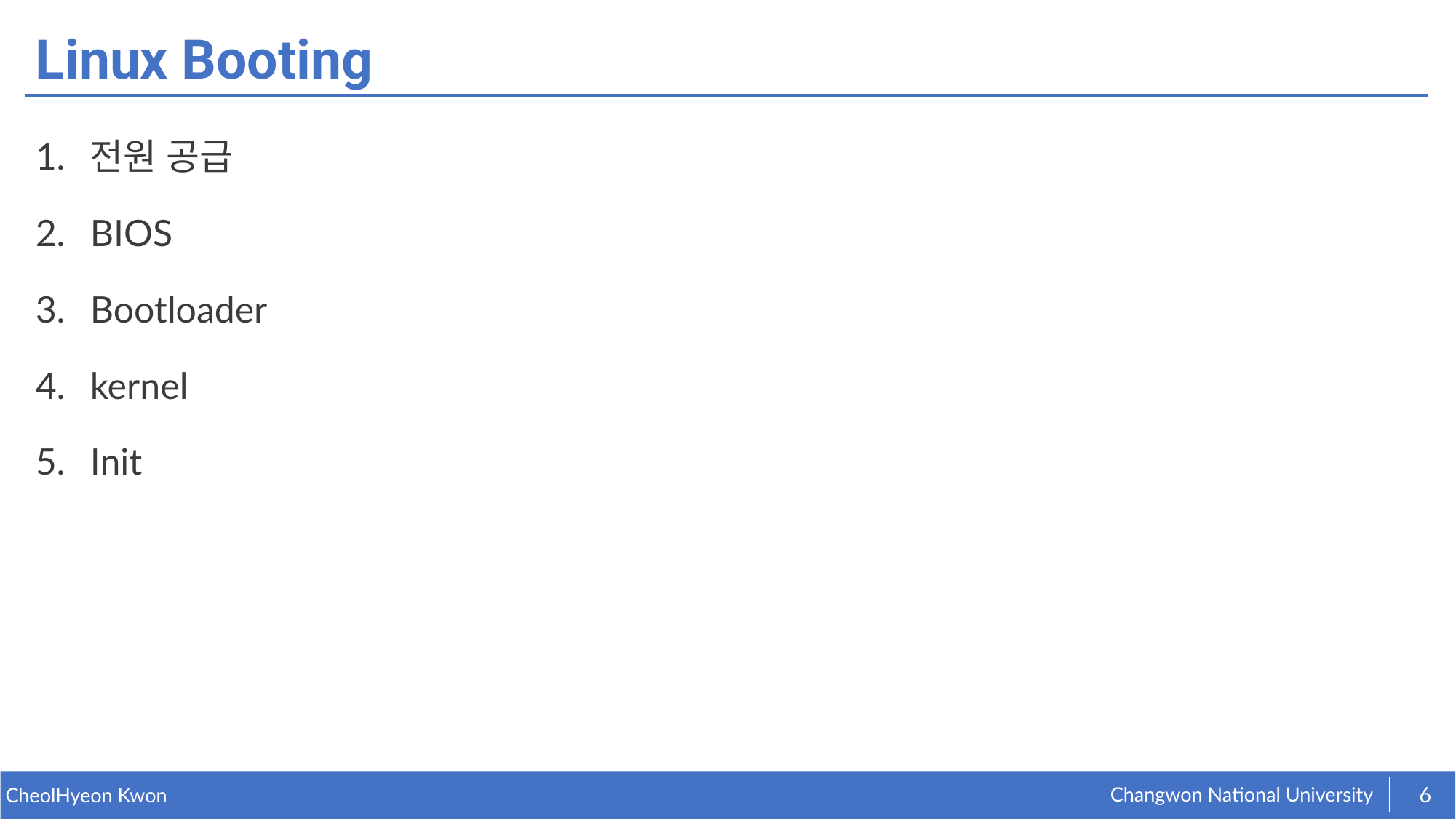

# Linux Booting
전원 공급
BIOS
Bootloader
kernel
Init
6